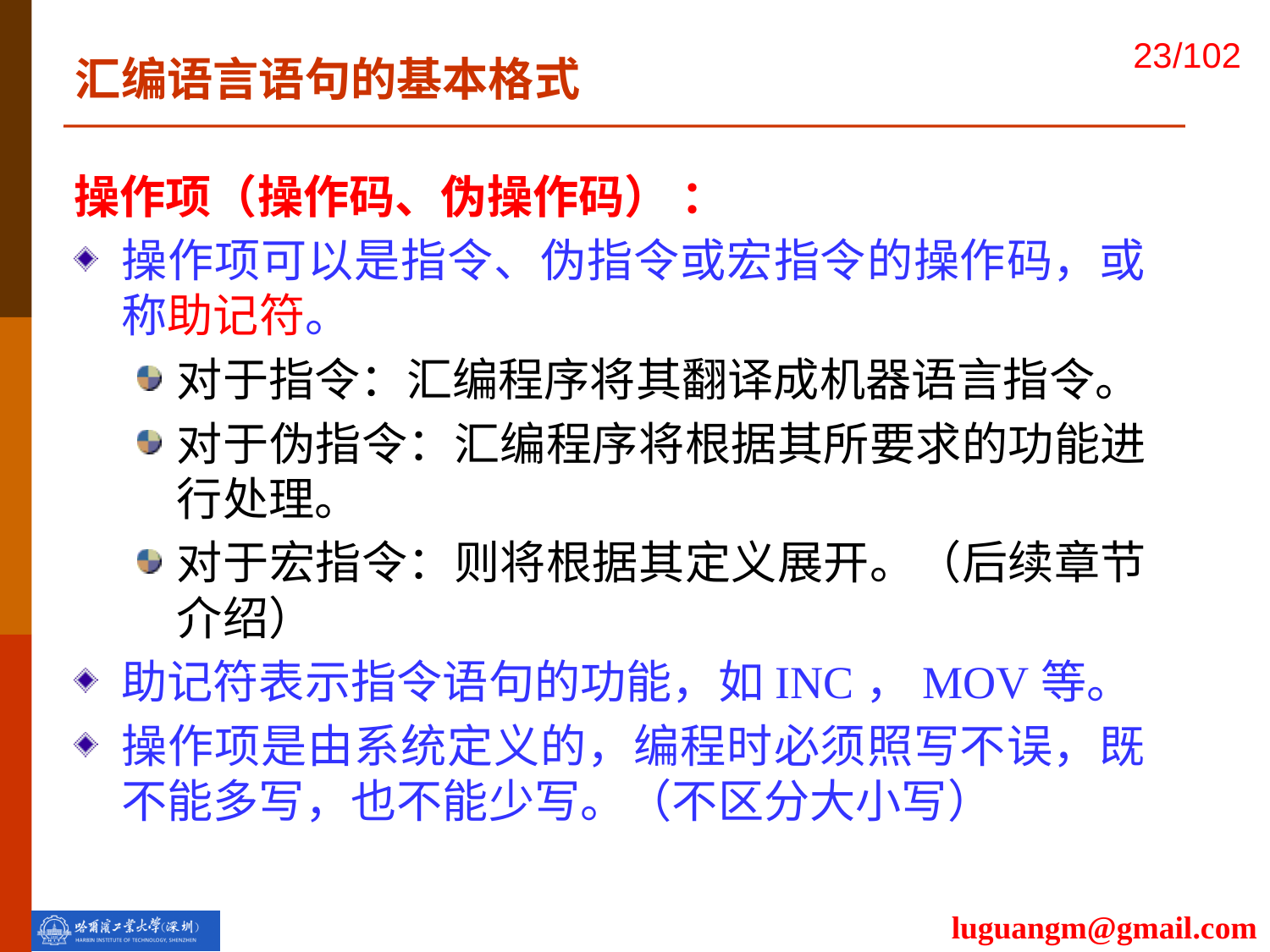

汇编语言语句的基本格式
操作项（操作码、伪操作码） ：
操作项可以是指令、伪指令或宏指令的操作码，或称助记符。
对于指令：汇编程序将其翻译成机器语言指令。
对于伪指令：汇编程序将根据其所要求的功能进行处理。
对于宏指令：则将根据其定义展开。（后续章节介绍）
助记符表示指令语句的功能，如INC，MOV等。
操作项是由系统定义的，编程时必须照写不误，既不能多写，也不能少写。（不区分大小写）